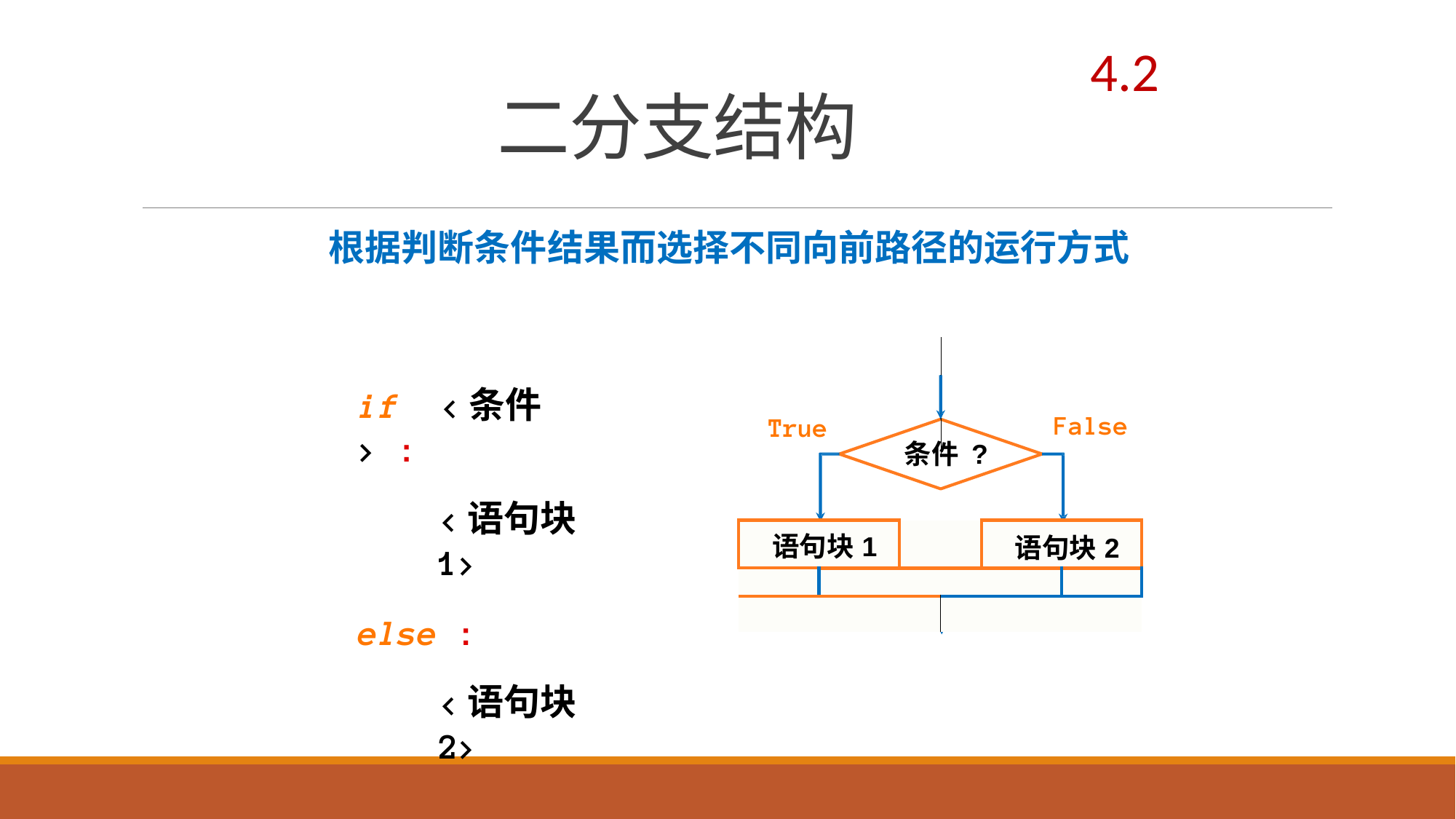

4.2
# 二分支结构
根据判断条件结果而选择不同向前路径的运行方式

if	<条件> :
<语句块1>
else :
<语句块2>
False
True

条件 ?

| 语句块1 |  |  |  | 语句块2 |  |
| --- | --- | --- | --- | --- | --- |
|  |  |  |  |  |  |
|  |  |  |  |  |  |